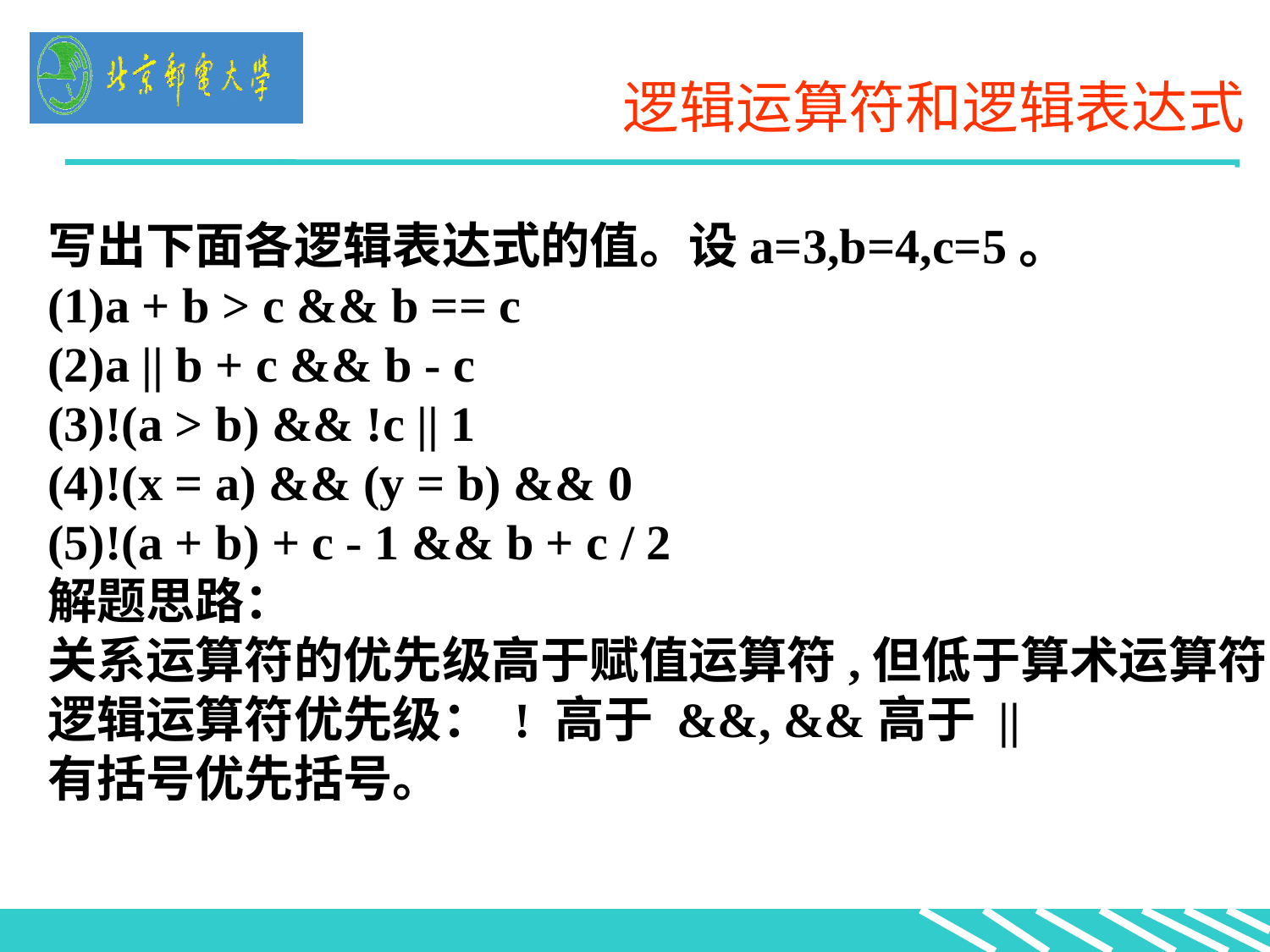

# 逻辑运算符和逻辑表达式
写出下面各逻辑表达式的值。设a=3,b=4,c=5。
(1)a + b > c && b == c
(2)a || b + c && b - c
(3)!(a > b) && !c || 1
(4)!(x = a) && (y = b) && 0
(5)!(a + b) + c - 1 && b + c / 2
解题思路：
关系运算符的优先级高于赋值运算符,但低于算术运算符;
逻辑运算符优先级： ! 高于 &&, &&高于 ||
有括号优先括号。